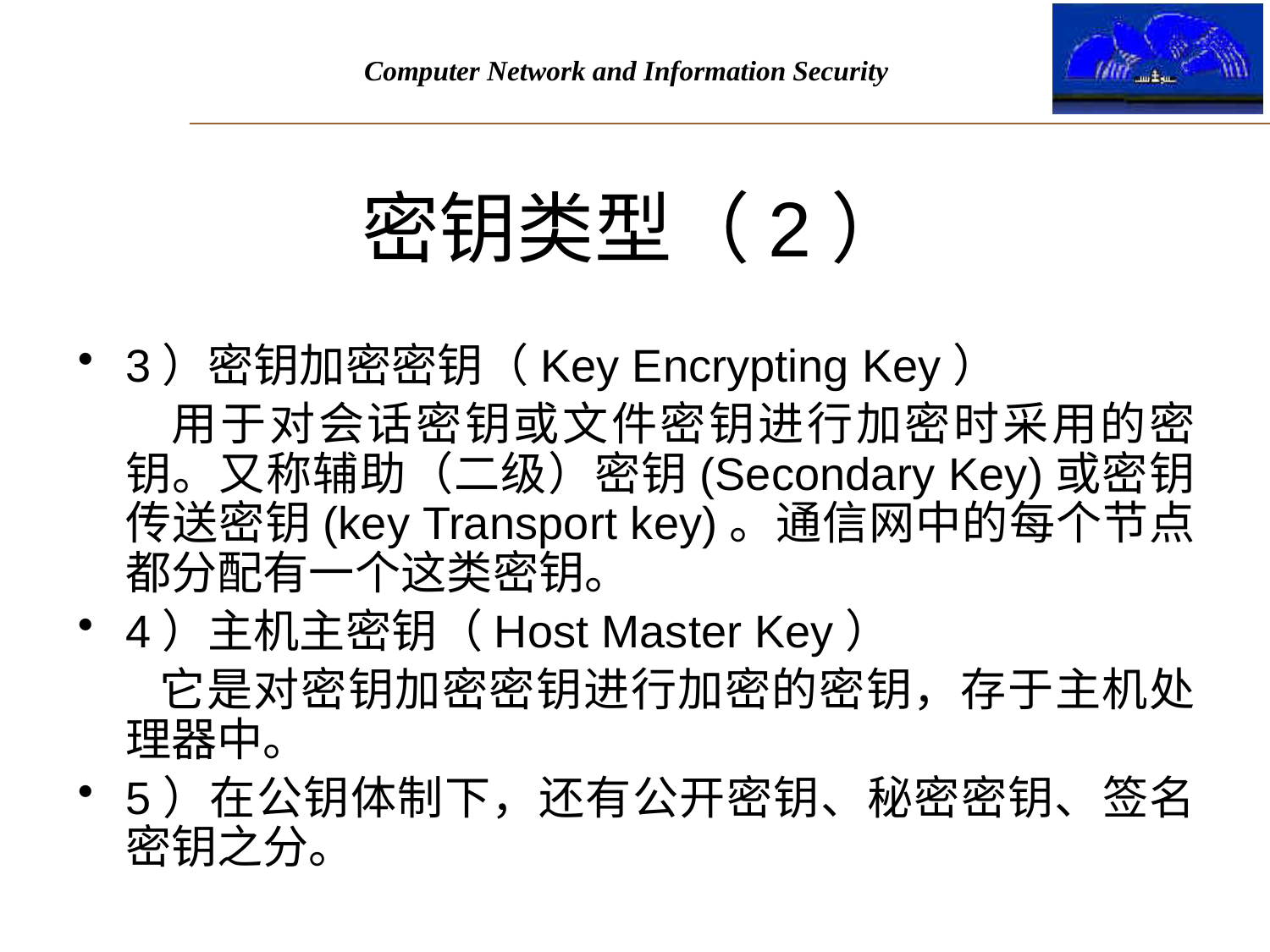

# 密钥类型（2）
3）密钥加密密钥（Key Encrypting Key）
      用于对会话密钥或文件密钥进行加密时采用的密钥。又称辅助（二级）密钥(Secondary Key)或密钥传送密钥(key Transport key)。通信网中的每个节点都分配有一个这类密钥。
4）主机主密钥（Host Master Key）
      它是对密钥加密密钥进行加密的密钥，存于主机处理器中。
5）在公钥体制下，还有公开密钥、秘密密钥、签名密钥之分。